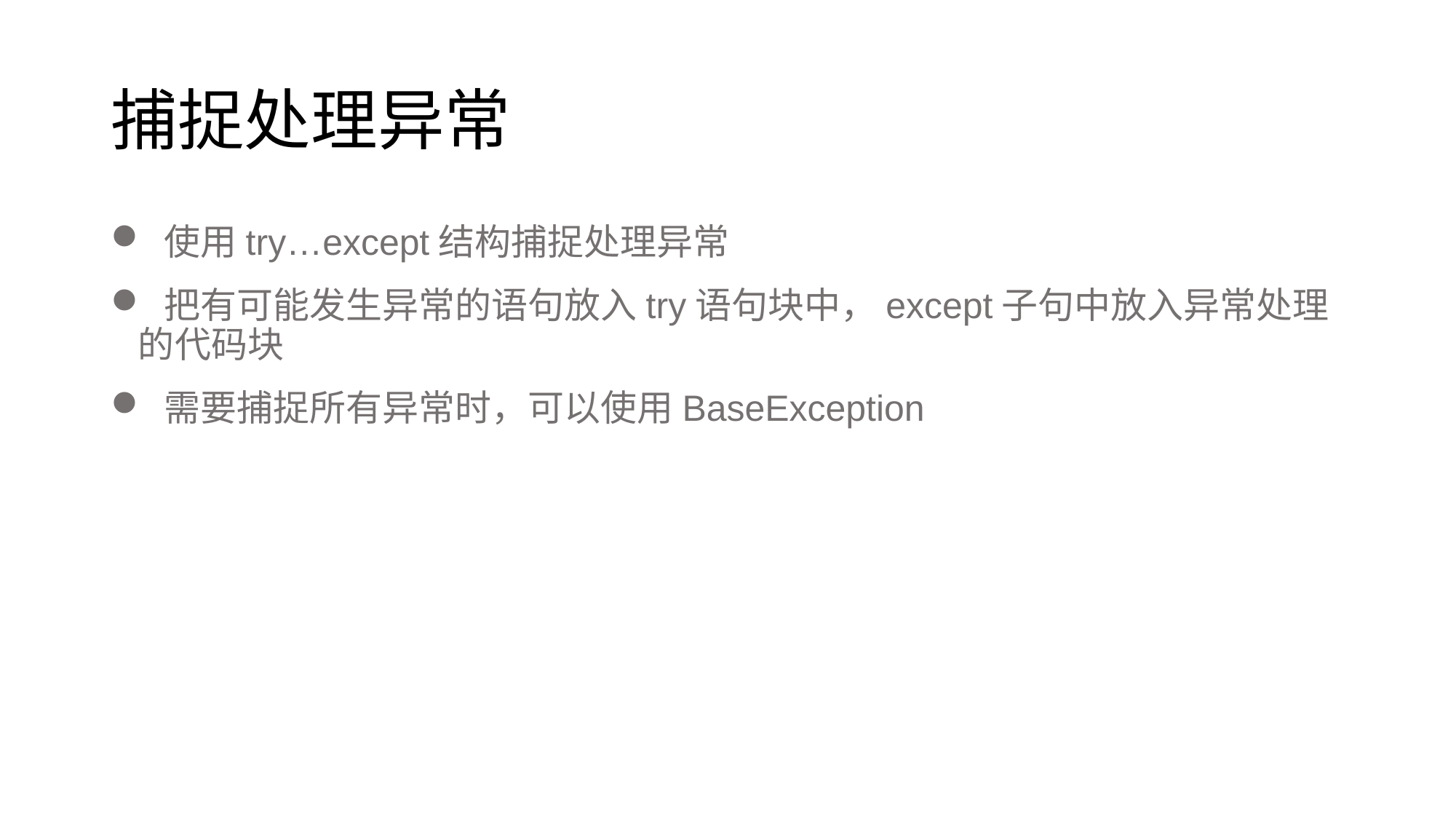

# 捕捉处理异常
 使用try…except结构捕捉处理异常
 把有可能发生异常的语句放入try语句块中，except子句中放入异常处理的代码块
 需要捕捉所有异常时，可以使用BaseException